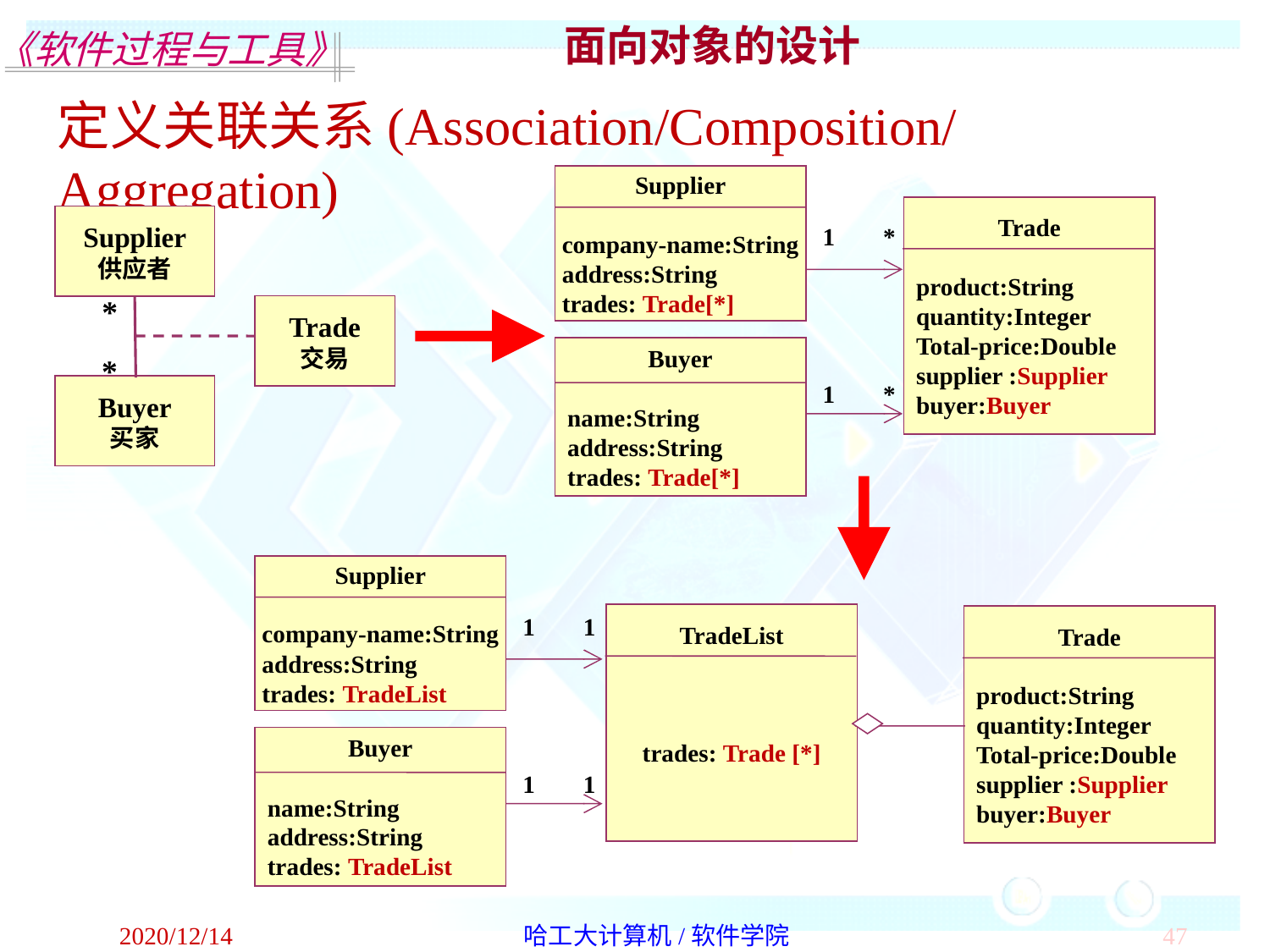

面向对象的设计
定义关联关系(Association/Composition/Aggregation)
Supplier

company-name:String
address:String
trades: Trade[*]
Trade

product:String
quantity:Integer
Total-price:Double
supplier :Supplier
buyer:Buyer

1
*

Buyer

name:String
address:String
trades: Trade[*]
1
*

Supplier
供应者
*
Trade
交易

*
Buyer
买家

Supplier

company-name:String
address:String
trades: TradeList

TradeList

trades: Trade [*]

1
1
Trade

product:String
quantity:Integer
Total-price:Double
supplier :Supplier
buyer:Buyer

Buyer

name:String
address:String
trades: TradeList
1
1